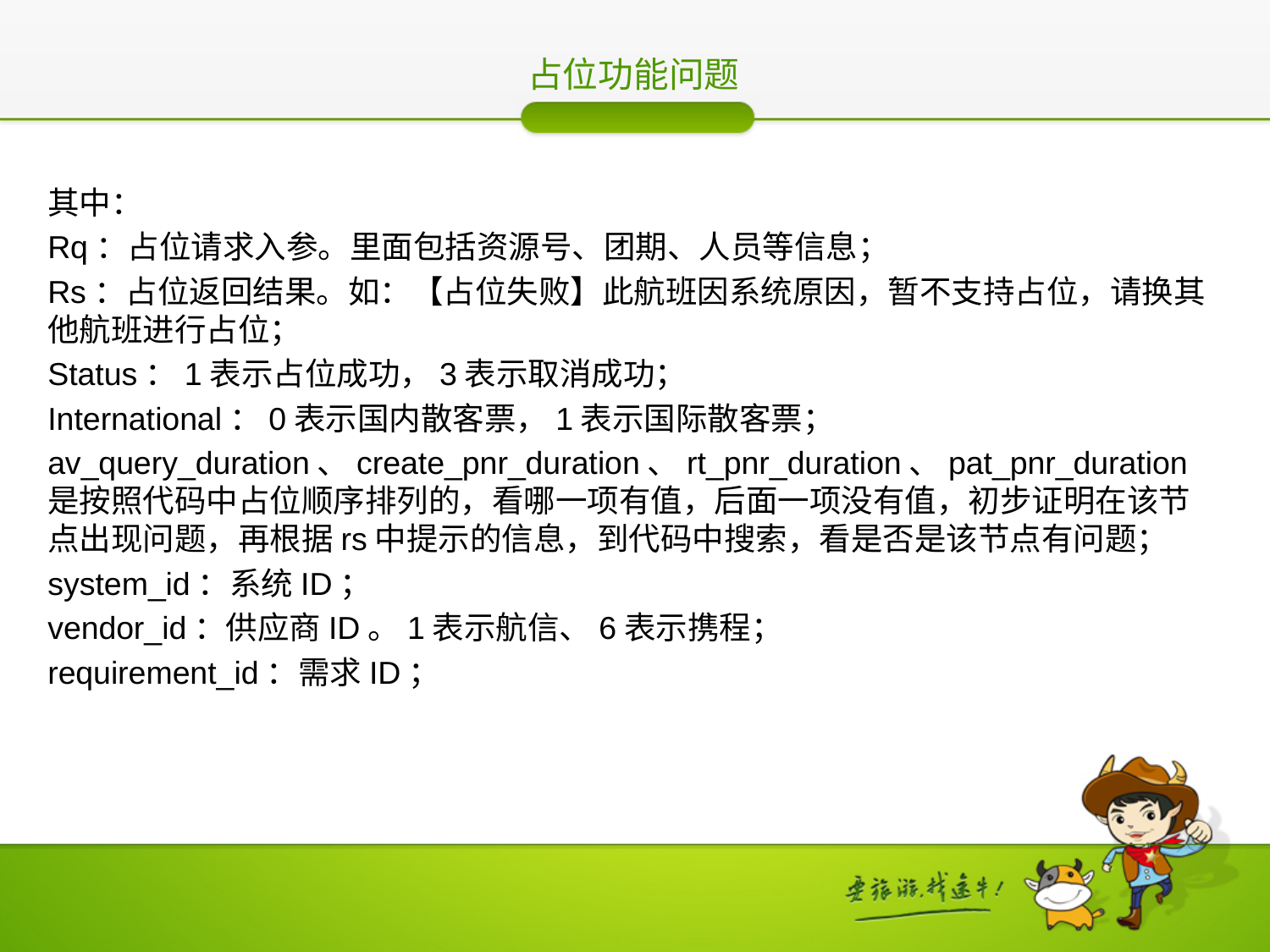

占位功能问题
其中：
Rq：占位请求入参。里面包括资源号、团期、人员等信息；
Rs：占位返回结果。如：【占位失败】此航班因系统原因，暂不支持占位，请换其他航班进行占位；
Status：1表示占位成功，3表示取消成功；
International：0表示国内散客票，1表示国际散客票；
av_query_duration、create_pnr_duration、rt_pnr_duration、pat_pnr_duration是按照代码中占位顺序排列的，看哪一项有值，后面一项没有值，初步证明在该节点出现问题，再根据rs中提示的信息，到代码中搜索，看是否是该节点有问题；
system_id：系统ID；
vendor_id：供应商ID。1表示航信、6表示携程；
requirement_id：需求ID；